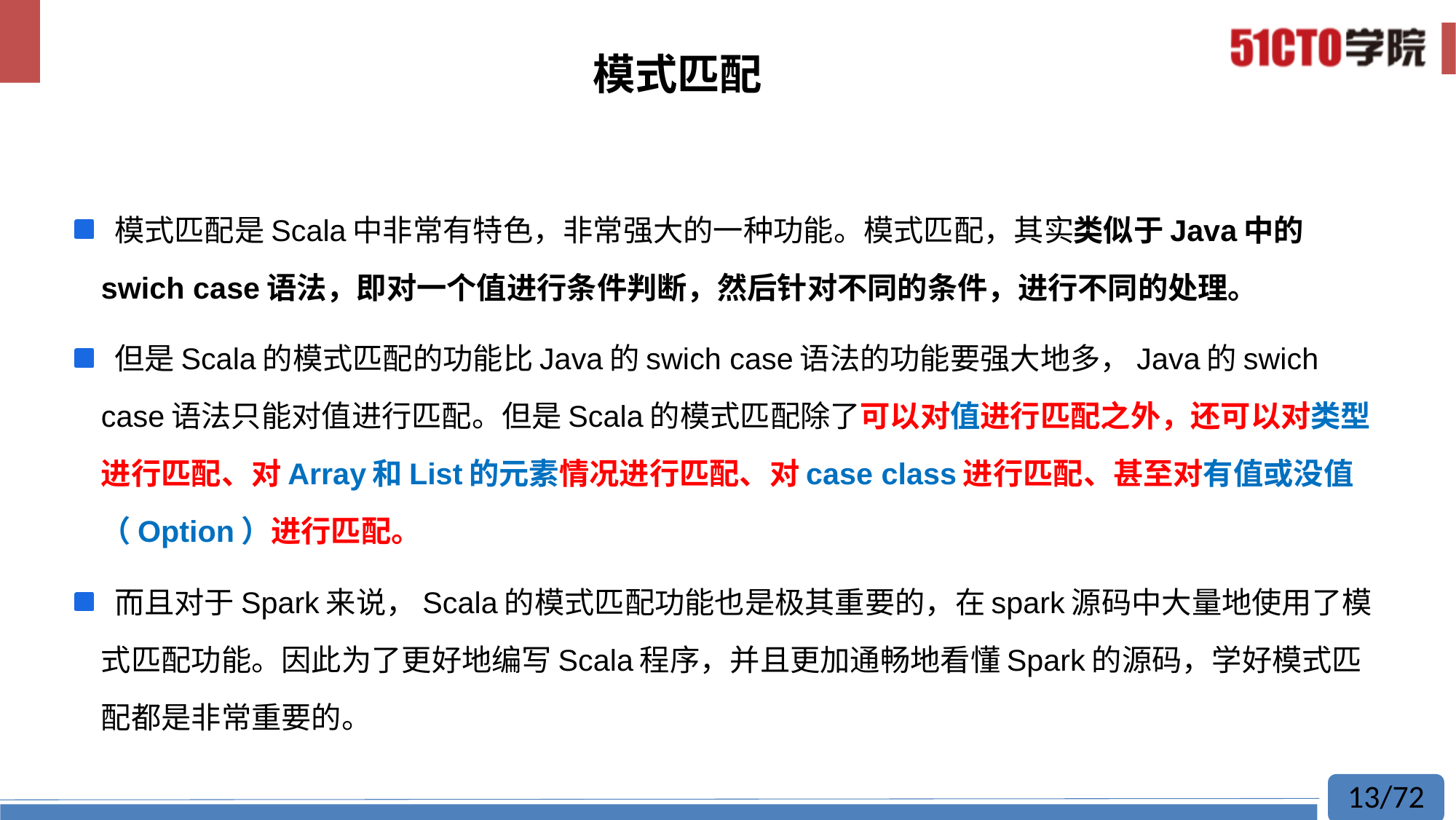

# 模式匹配
 模式匹配是Scala中非常有特色，非常强大的一种功能。模式匹配，其实类似于Java中的swich case语法，即对一个值进行条件判断，然后针对不同的条件，进行不同的处理。
 但是Scala的模式匹配的功能比Java的swich case语法的功能要强大地多，Java的swich case语法只能对值进行匹配。但是Scala的模式匹配除了可以对值进行匹配之外，还可以对类型进行匹配、对Array和List的元素情况进行匹配、对case class进行匹配、甚至对有值或没值（Option）进行匹配。
 而且对于Spark来说，Scala的模式匹配功能也是极其重要的，在spark源码中大量地使用了模式匹配功能。因此为了更好地编写Scala程序，并且更加通畅地看懂Spark的源码，学好模式匹配都是非常重要的。